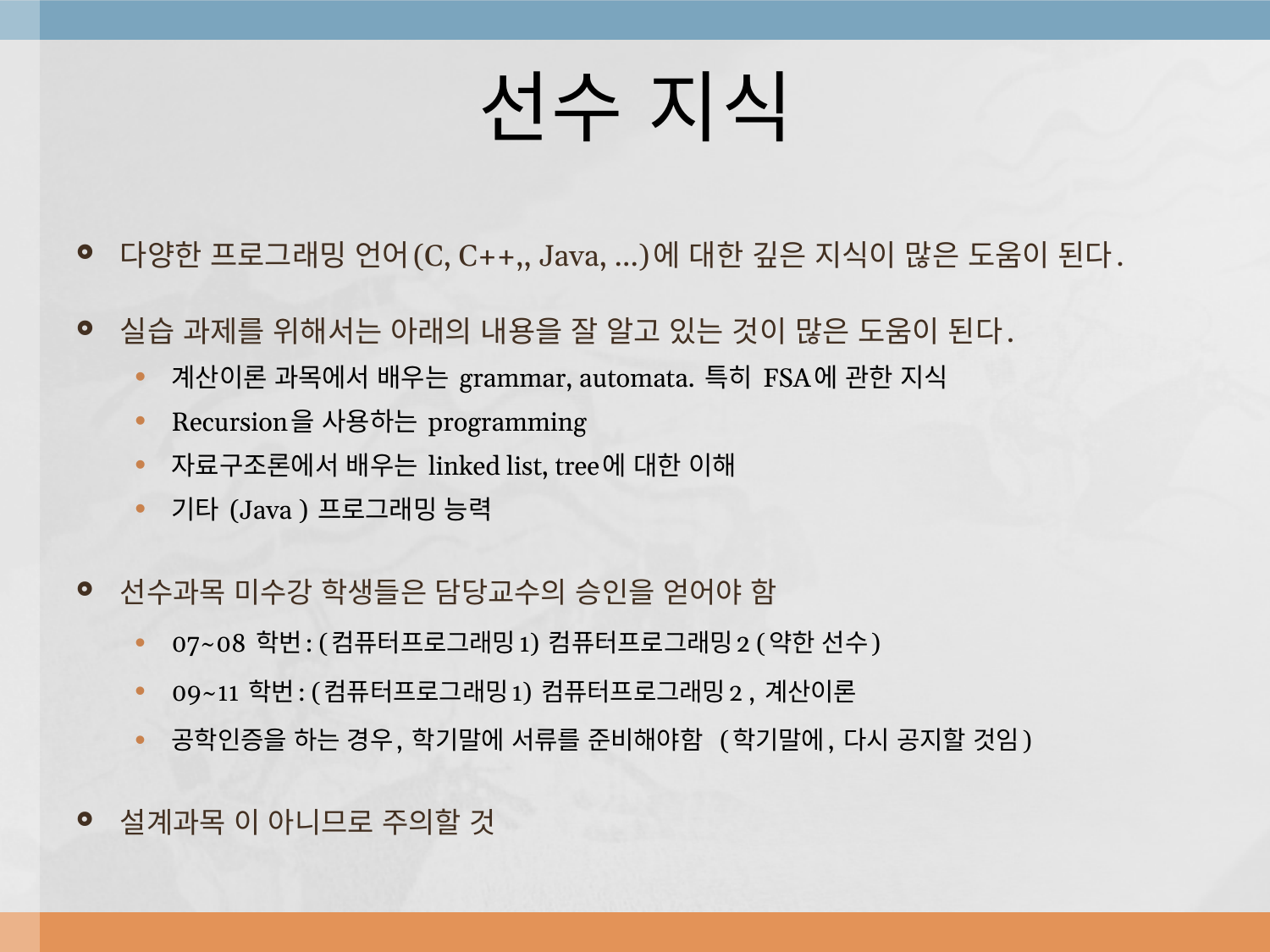

# 선수 지식
다양한 프로그래밍 언어(C, C++,, Java, ...)에 대한 깊은 지식이 많은 도움이 된다.

실습 과제를 위해서는 아래의 내용을 잘 알고 있는 것이 많은 도움이 된다.
계산이론 과목에서 배우는 grammar, automata. 특히 FSA에 관한 지식
Recursion을 사용하는 programming
자료구조론에서 배우는 linked list, tree에 대한 이해
기타 (Java ) 프로그래밍 능력

선수과목 미수강 학생들은 담당교수의 승인을 얻어야 함
07~08 학번: (컴퓨터프로그래밍1) 컴퓨터프로그래밍2 (약한 선수)
09~11 학번: (컴퓨터프로그래밍1) 컴퓨터프로그래밍2 , 계산이론
공학인증을 하는 경우, 학기말에 서류를 준비해야함  (학기말에, 다시 공지할 것임)

설계과목 이 아니므로 주의할 것